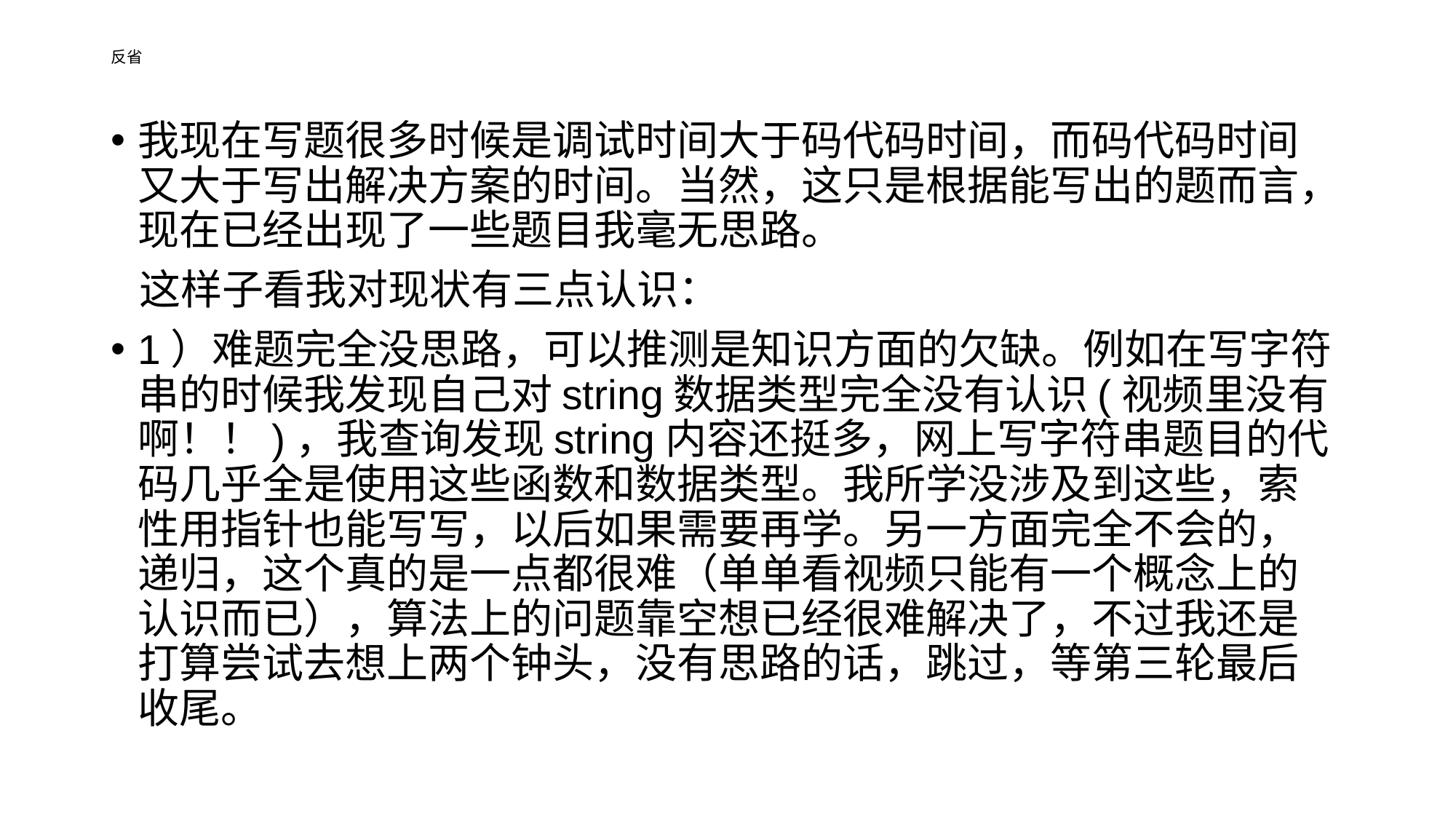

# 反省
我现在写题很多时候是调试时间大于码代码时间，而码代码时间又大于写出解决方案的时间。当然，这只是根据能写出的题而言，现在已经出现了一些题目我毫无思路。
  这样子看我对现状有三点认识：
1）难题完全没思路，可以推测是知识方面的欠缺。例如在写字符串的时候我发现自己对string数据类型完全没有认识(视频里没有啊！！)，我查询发现string内容还挺多，网上写字符串题目的代码几乎全是使用这些函数和数据类型。我所学没涉及到这些，索性用指针也能写写，以后如果需要再学。另一方面完全不会的，递归，这个真的是一点都很难（单单看视频只能有一个概念上的认识而已），算法上的问题靠空想已经很难解决了，不过我还是打算尝试去想上两个钟头，没有思路的话，跳过，等第三轮最后收尾。